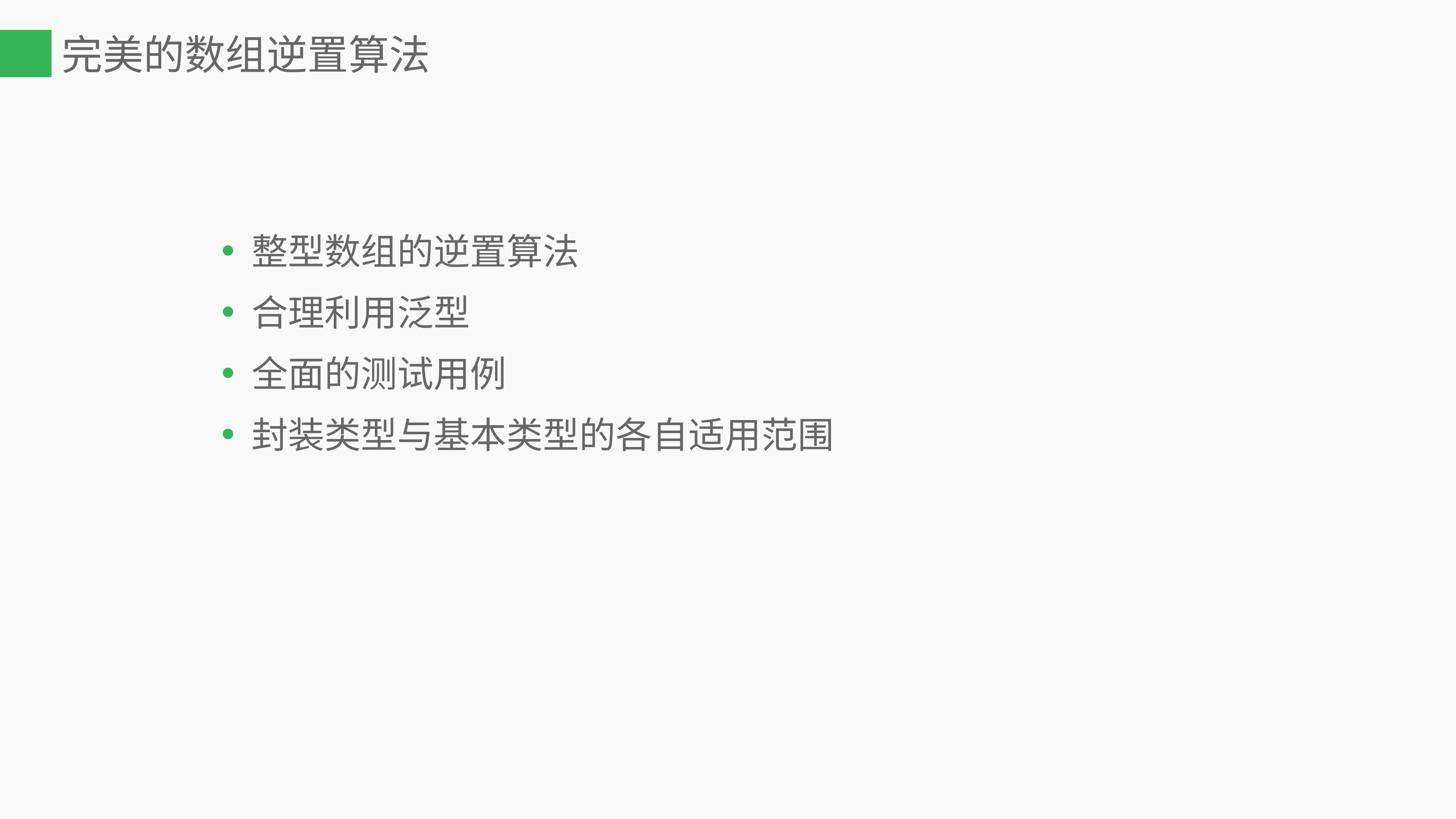

# 完美的数组逆置算法
整型数组的逆置算法
合理利用泛型
全面的测试用例
封装类型与基本类型的各自适用范围